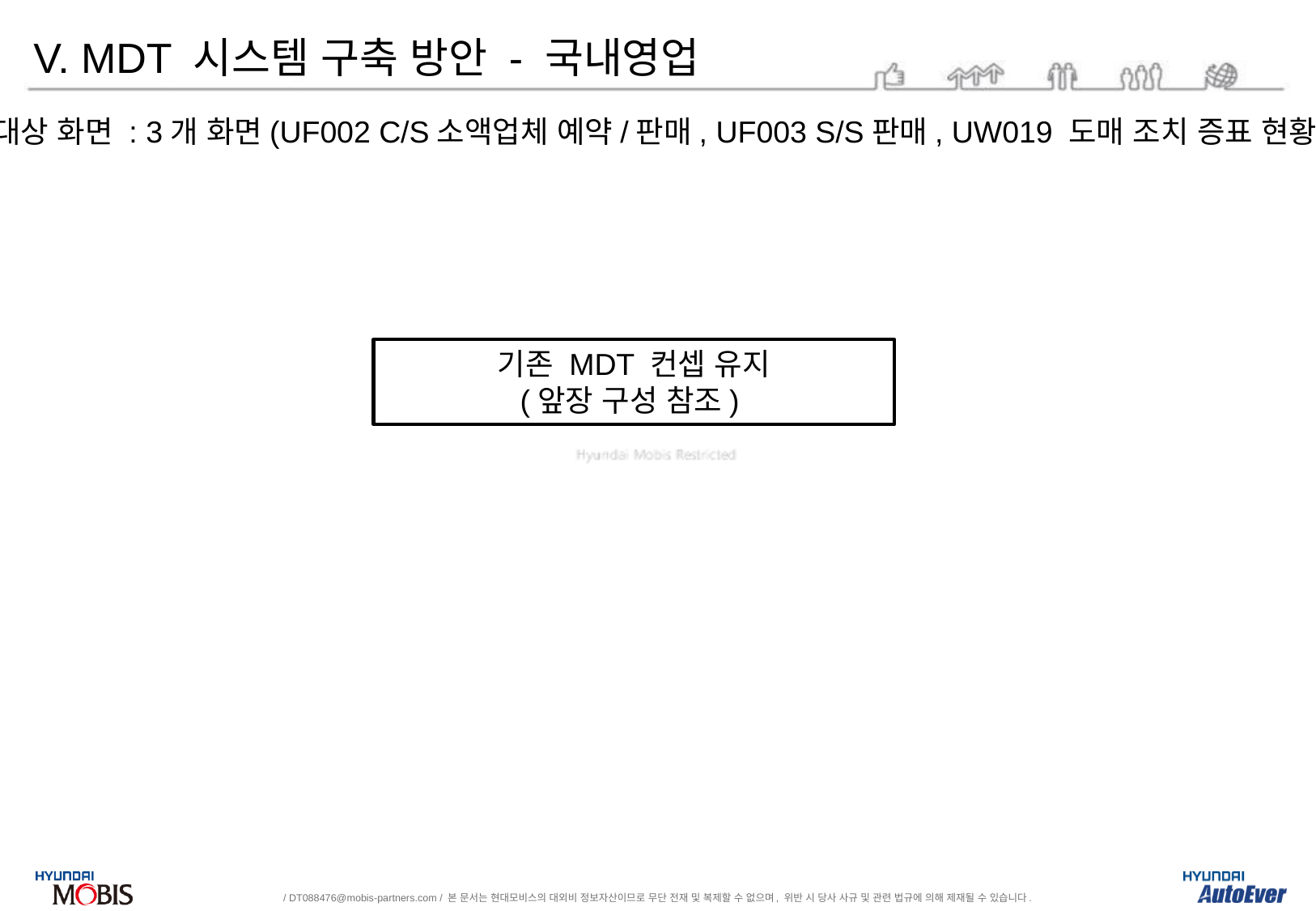

V. MDT 시스템 구축 방안 - 국내영업
대상 화면 : 3개 화면(UF002 C/S소액업체 예약/판매, UF003 S/S판매, UW019 도매 조치 증표 현황)
기존 MDT 컨셉 유지
(앞장 구성 참조)